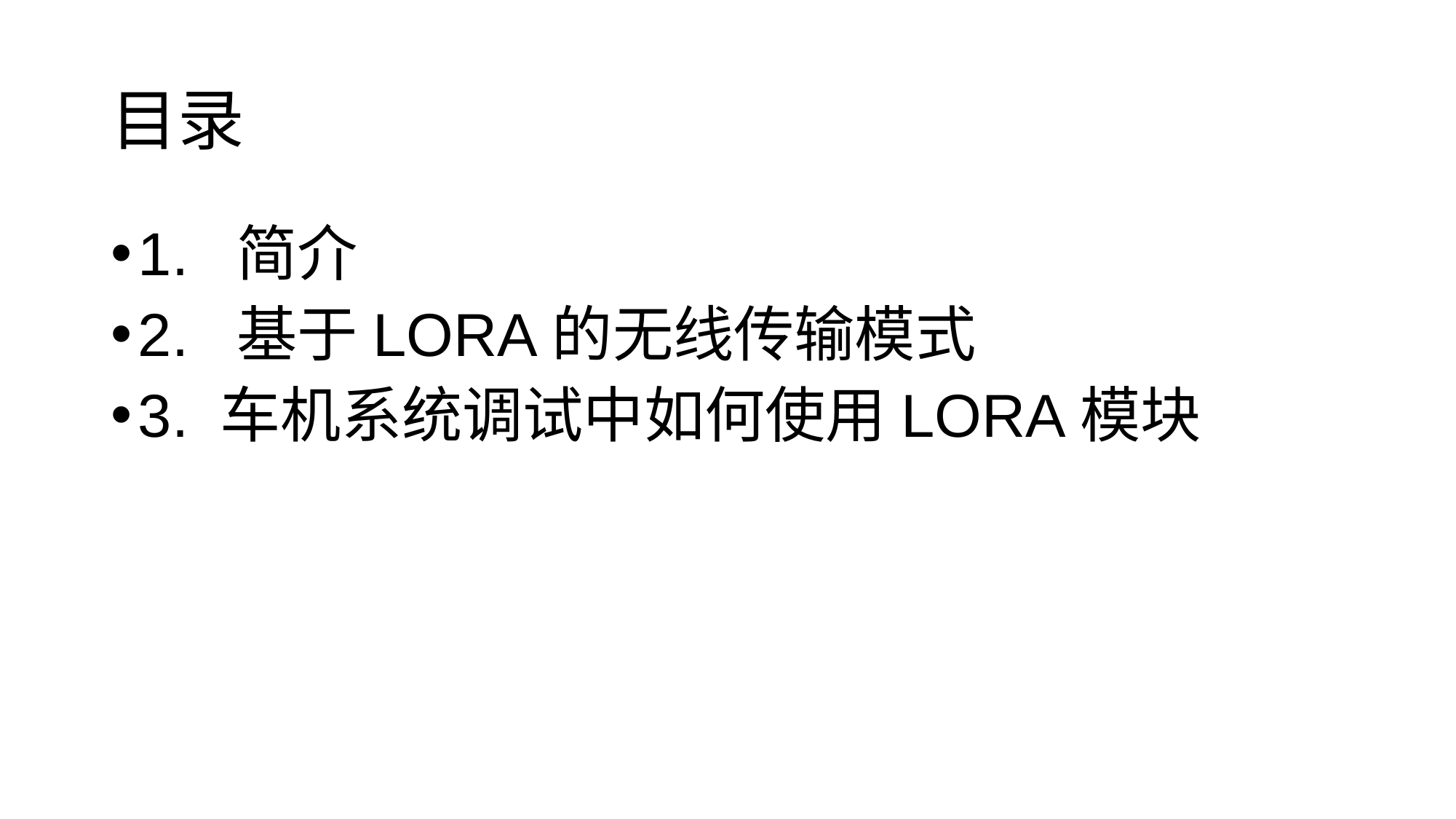

# 目录
1.  简介
2.  基于LORA的无线传输模式
3. 车机系统调试中如何使用LORA模块